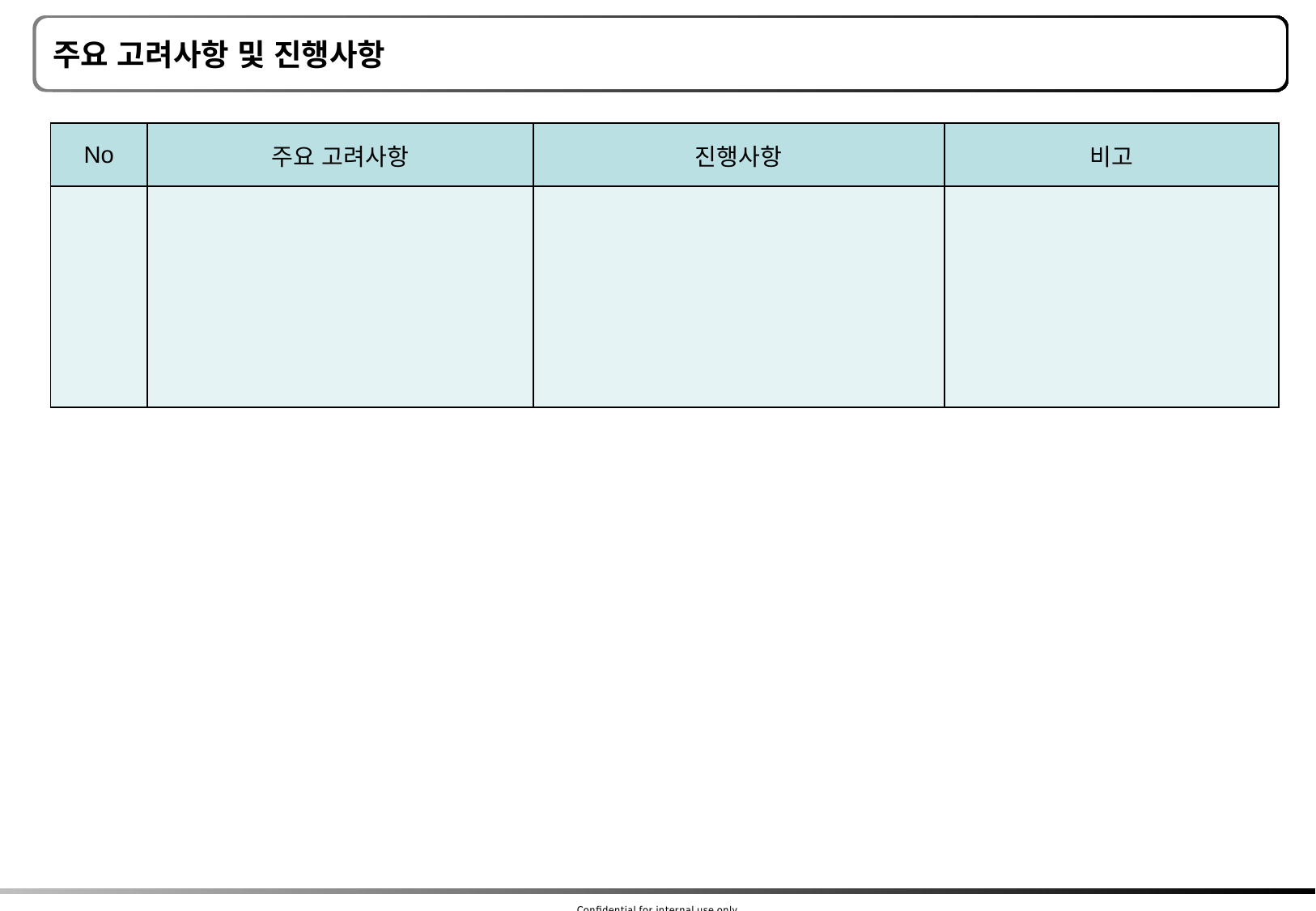

주요 고려사항 및 진행사항
| No | 주요 고려사항 | 진행사항 | 비고 |
| --- | --- | --- | --- |
|  |  |  |  |